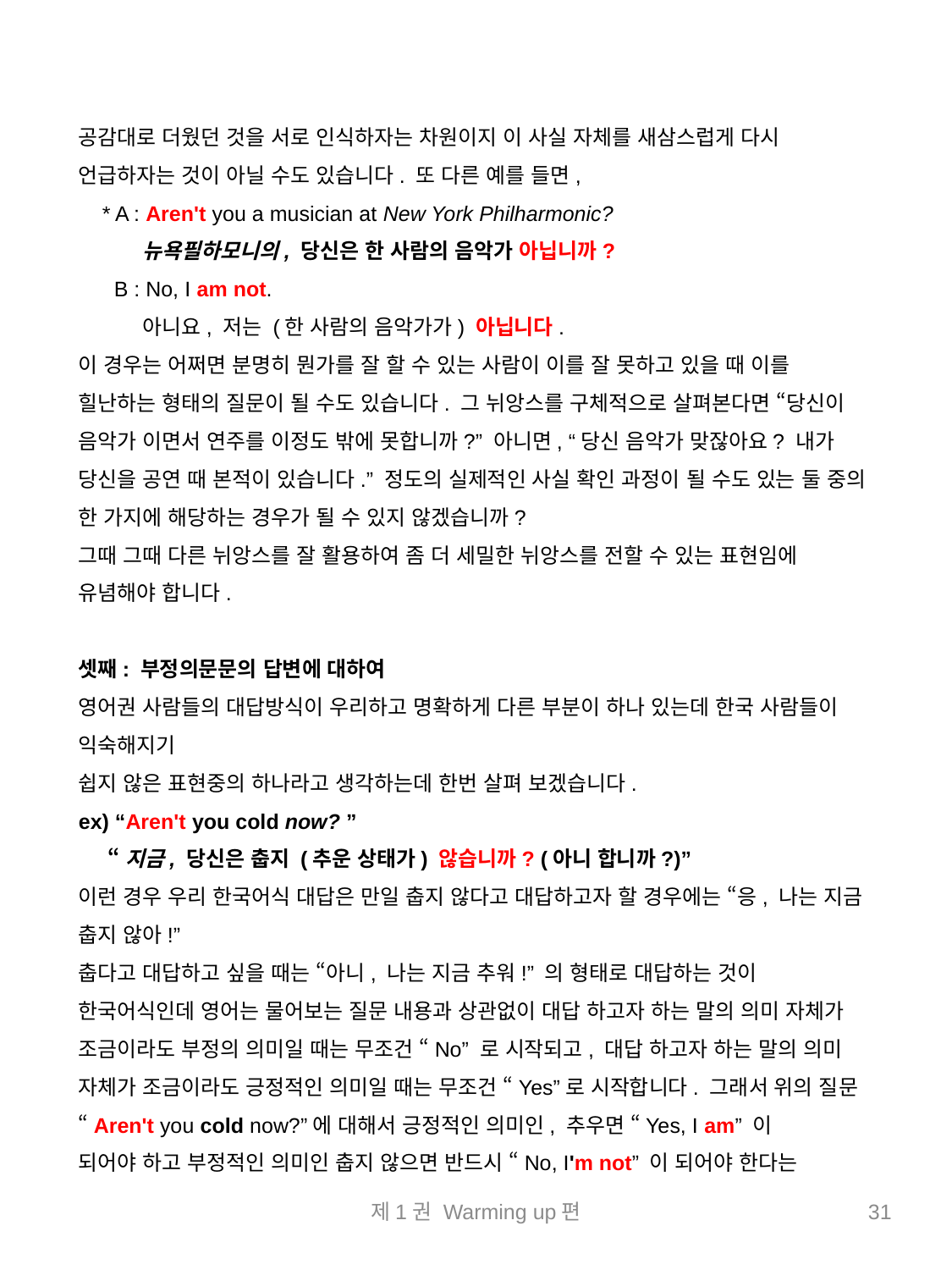

공감대로 더웠던 것을 서로 인식하자는 차원이지 이 사실 자체를 새삼스럽게 다시 언급하자는 것이 아닐 수도 있습니다. 또 다른 예를 들면,
    * A : Aren't you a musician at New York Philharmonic?
          뉴욕필하모니의, 당신은 한 사람의 음악가 아닙니까?
      B : No, I am not.
          아니요, 저는 (한 사람의 음악가가) 아닙니다.
이 경우는 어쩌면 분명히 뭔가를 잘 할 수 있는 사람이 이를 잘 못하고 있을 때 이를 힐난하는 형태의 질문이 될 수도 있습니다. 그 뉘앙스를 구체적으로 살펴본다면 “당신이 음악가 이면서 연주를 이정도 밖에 못합니까?” 아니면, “당신 음악가 맞잖아요? 내가 당신을 공연 때 본적이 있습니다.” 정도의 실제적인 사실 확인 과정이 될 수도 있는 둘 중의 한 가지에 해당하는 경우가 될 수 있지 않겠습니까?
그때 그때 다른 뉘앙스를 잘 활용하여 좀 더 세밀한 뉘앙스를 전할 수 있는 표현임에 유념해야 합니다.

셋째: 부정의문문의 답변에 대하여
영어권 사람들의 대답방식이 우리하고 명확하게 다른 부분이 하나 있는데 한국 사람들이 익숙해지기
쉽지 않은 표현중의 하나라고 생각하는데 한번 살펴 보겠습니다.
ex) “Aren't you cold now? ”
     “지금, 당신은 춥지 (추운 상태가) 않습니까? (아니 합니까?)”
이런 경우 우리 한국어식 대답은 만일 춥지 않다고 대답하고자 할 경우에는 “응, 나는 지금 춥지 않아!”
춥다고 대답하고 싶을 때는 “아니, 나는 지금 추워!” 의 형태로 대답하는 것이 한국어식인데 영어는 물어보는 질문 내용과 상관없이 대답 하고자 하는 말의 의미 자체가 조금이라도 부정의 의미일 때는 무조건 “No” 로 시작되고, 대답 하고자 하는 말의 의미 자체가 조금이라도 긍정적인 의미일 때는 무조건 “Yes”로 시작합니다. 그래서 위의 질문“Aren't you cold now?”에 대해서 긍정적인 의미인, 추우면 “Yes, I am” 이
되어야 하고 부정적인 의미인 춥지 않으면 반드시 “No, I'm not” 이 되어야 한다는
제1권 Warming up편
31